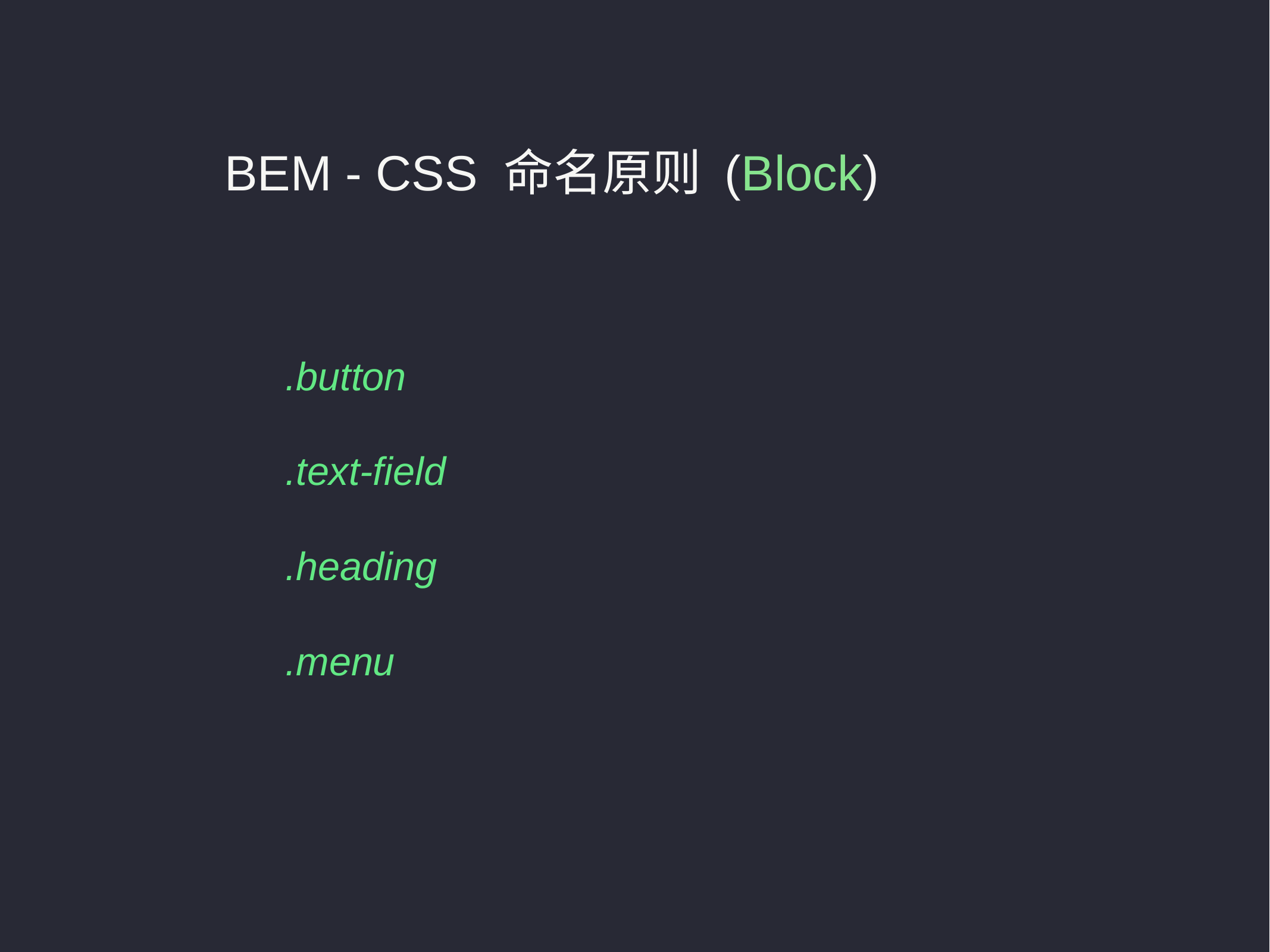

BEM - CSS 命名原则 (Block)
.button
.text-field
.heading
.menu